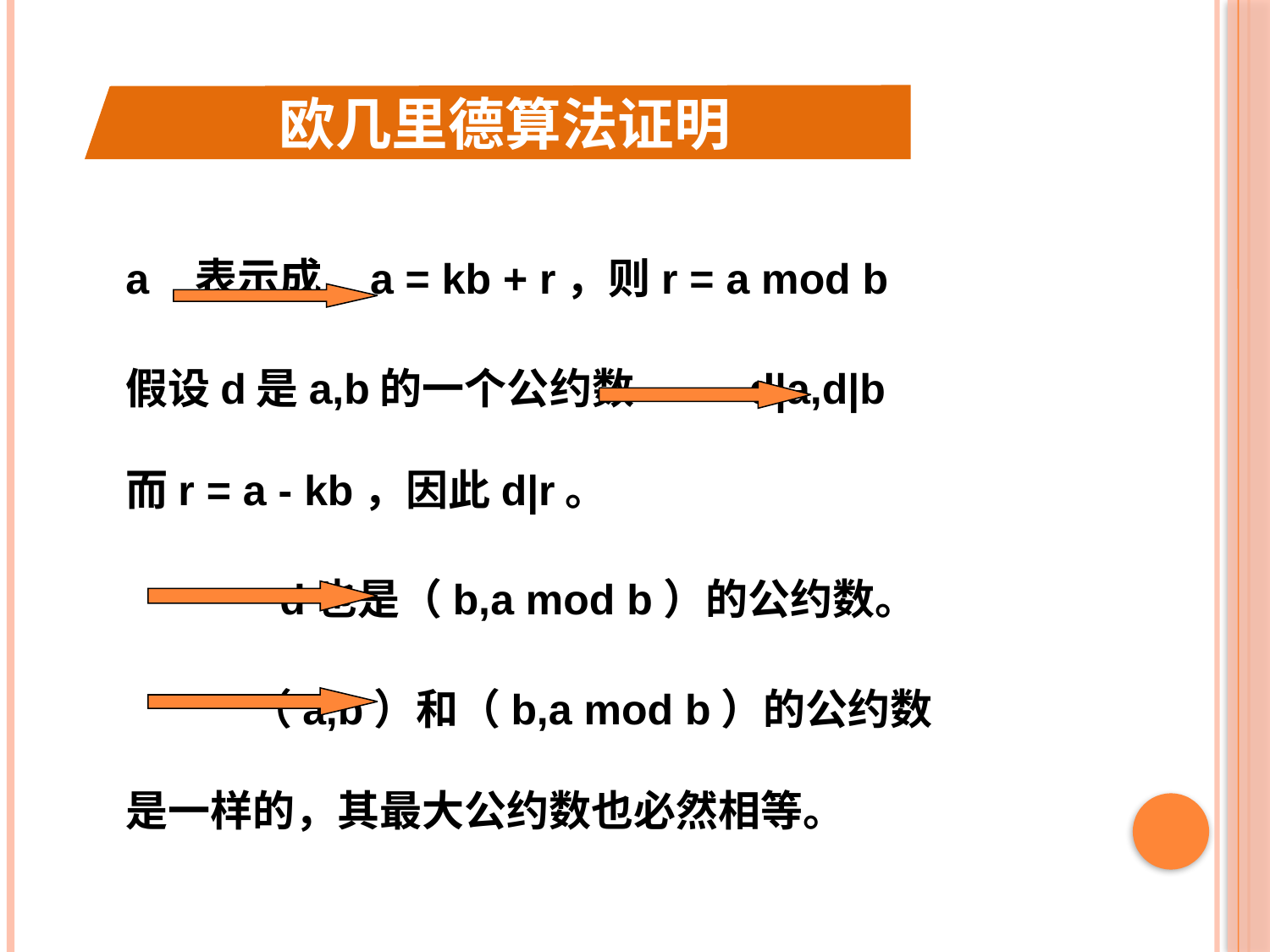

欧几里德算法证明
a   表示成    a = kb + r，则r = a mod b

假设d是a,b的一个公约数           d|a,d|b

而r = a - kb，因此d|r。

             d也是（b,a mod b）的公约数。

            （a,b）和（b,a mod b）的公约数

是一样的，其最大公约数也必然相等。